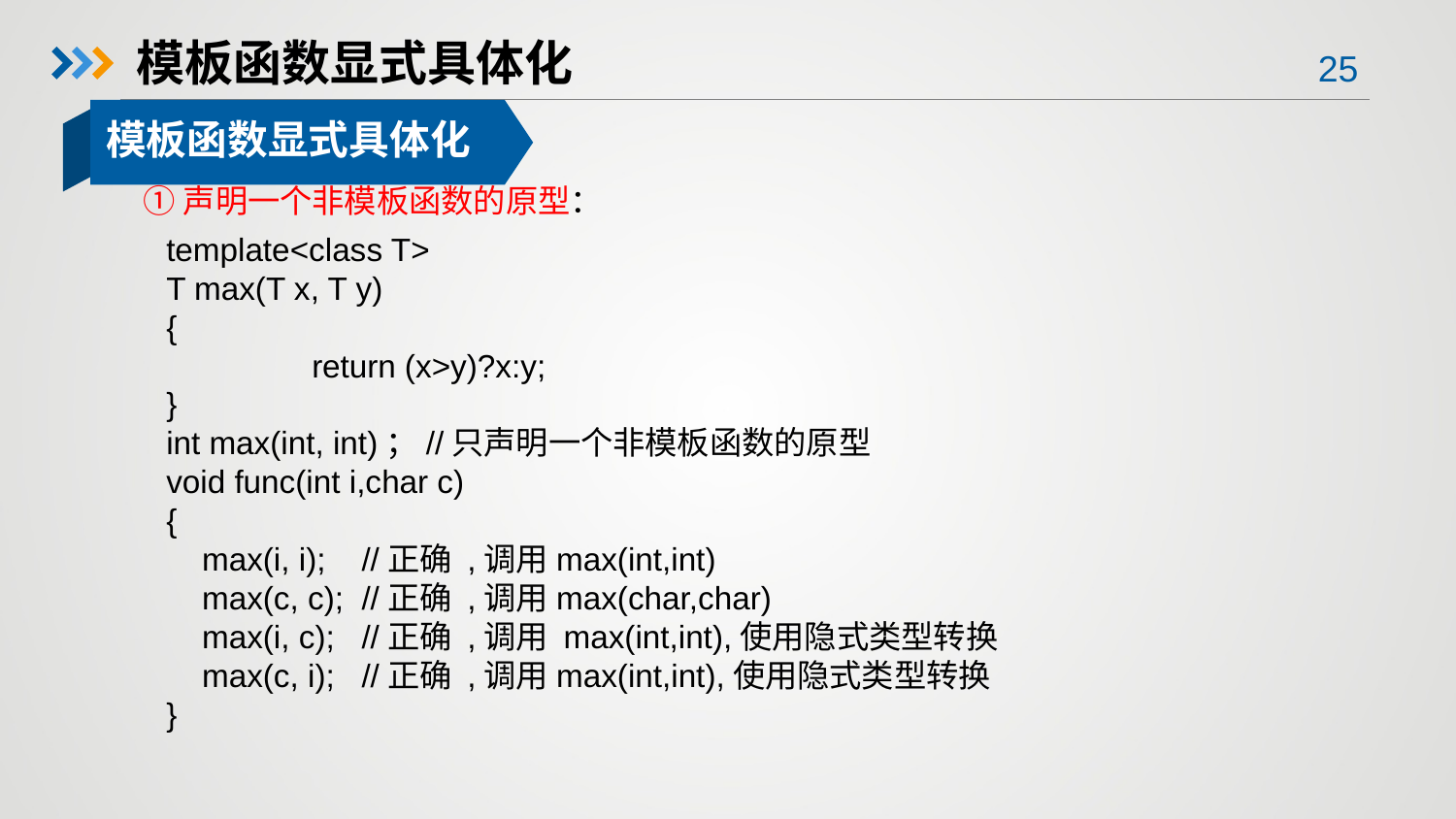

模板函数显式具体化

模板函数显式具体化

①声明一个非模板函数的原型：
template<class T>
T max(T x, T y)
{
	return (x>y)?x:y;
}
int max(int, int)；//只声明一个非模板函数的原型
void func(int i,char c)
{
    max(i, i);    //正确 ,调用max(int,int)
    max(c, c);  //正确 ,调用max(char,char)
    max(i, c);   //正确 ,调用 max(int,int),使用隐式类型转换
    max(c, i);   //正确 ,调用max(int,int),使用隐式类型转换
}